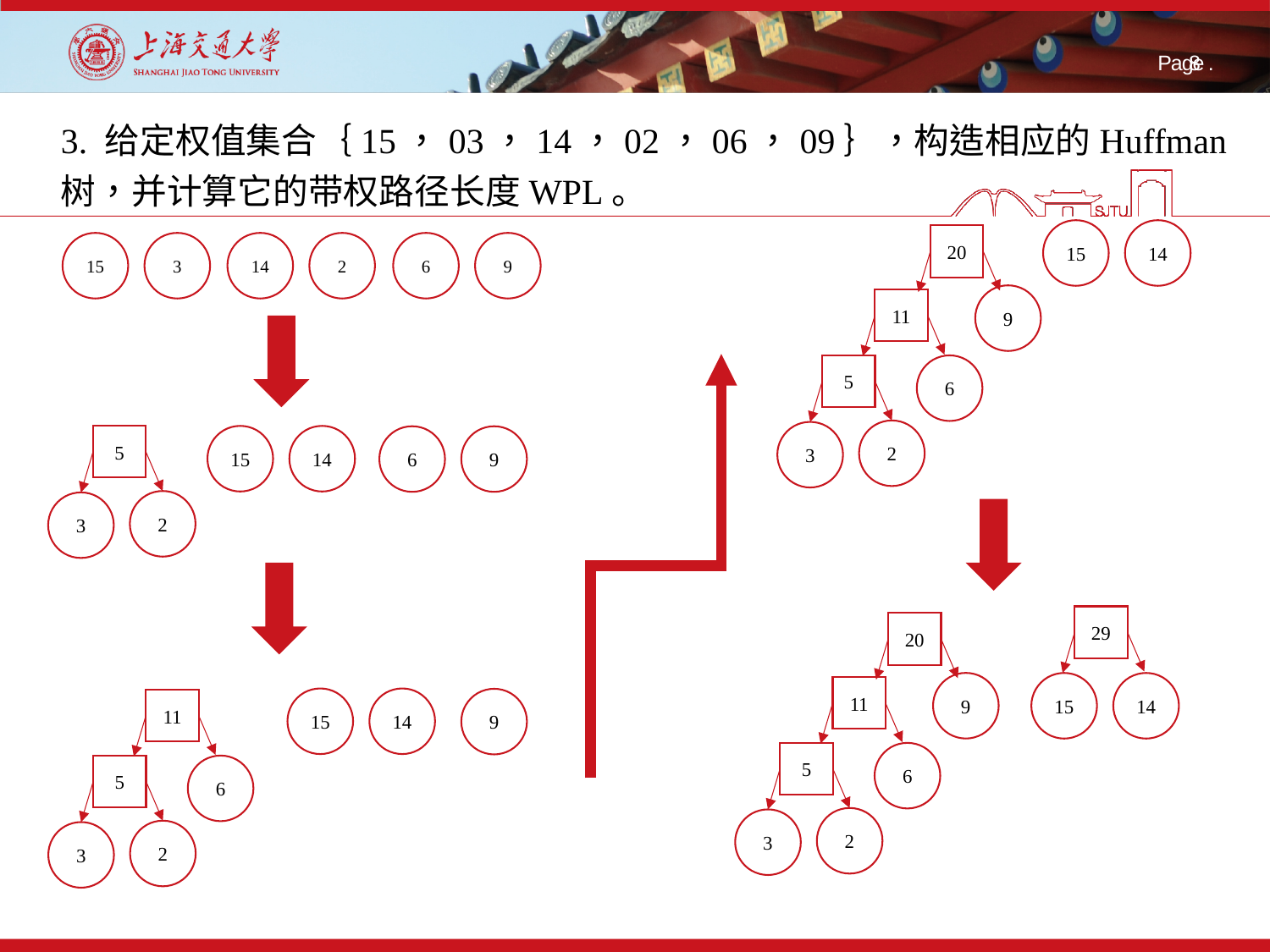

3. 给定权值集合｛15，03，14，02，06，09｝，构造相应的Huffman树，并计算它的带权路径长度WPL。
15
14
20
3
2
9
15
14
6
9
11

5
6
2
3
5
15
14
9
6
2
3

29
20
9
15
14
11
15
14
9
11
5
6
5
6
2
3
2
3